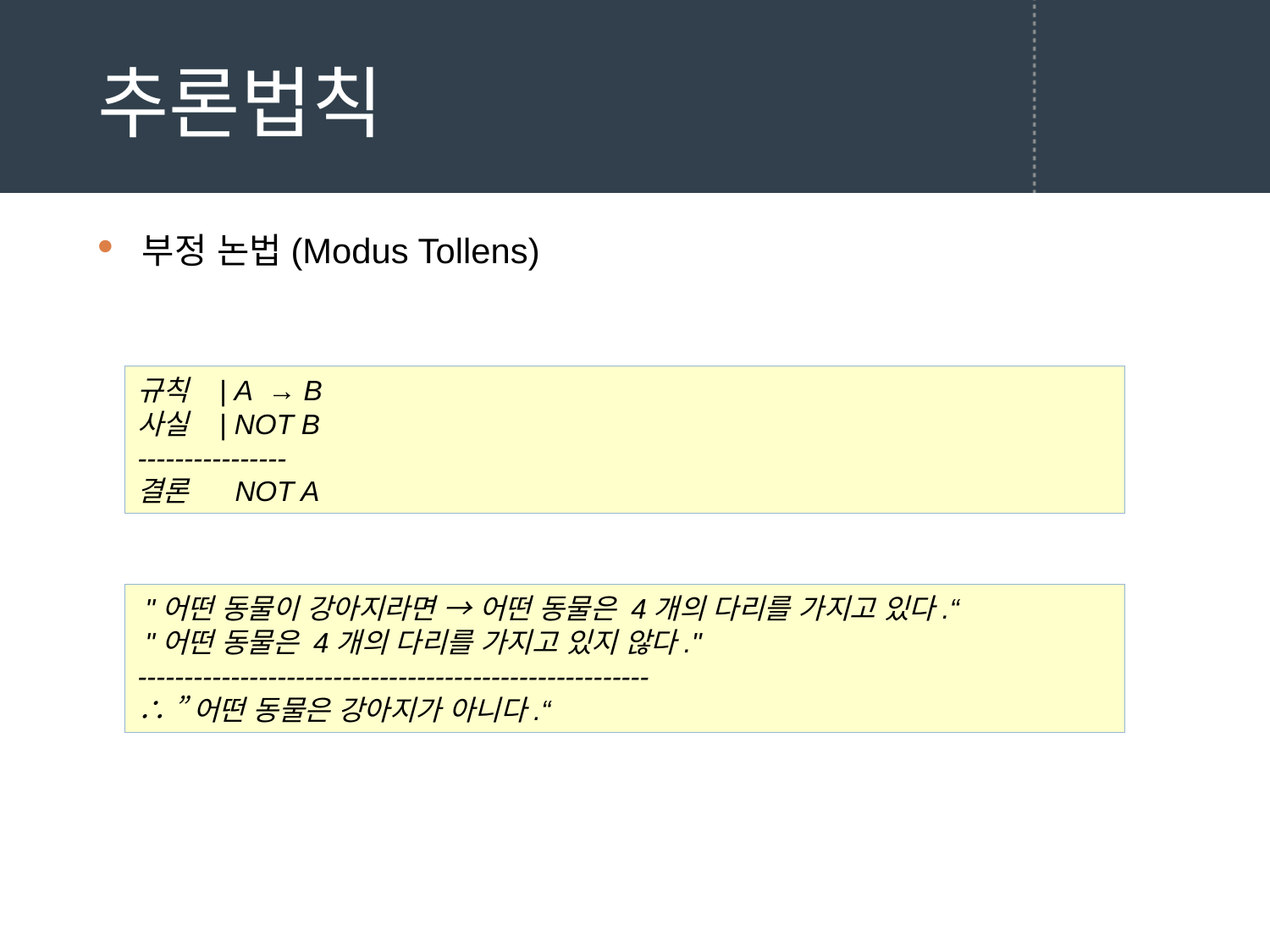

# 추론법칙
부정 논법(Modus Tollens)

규칙   | A  → B
사실   | NOT B
----------------
결론     NOT A
 "어떤 동물이 강아지라면 → 어떤 동물은 4개의 다리를 가지고 있다.“
 "어떤 동물은 4개의 다리를 가지고 있지 않다."
-------------------------------------------------------
∴ ”어떤 동물은 강아지가 아니다.“